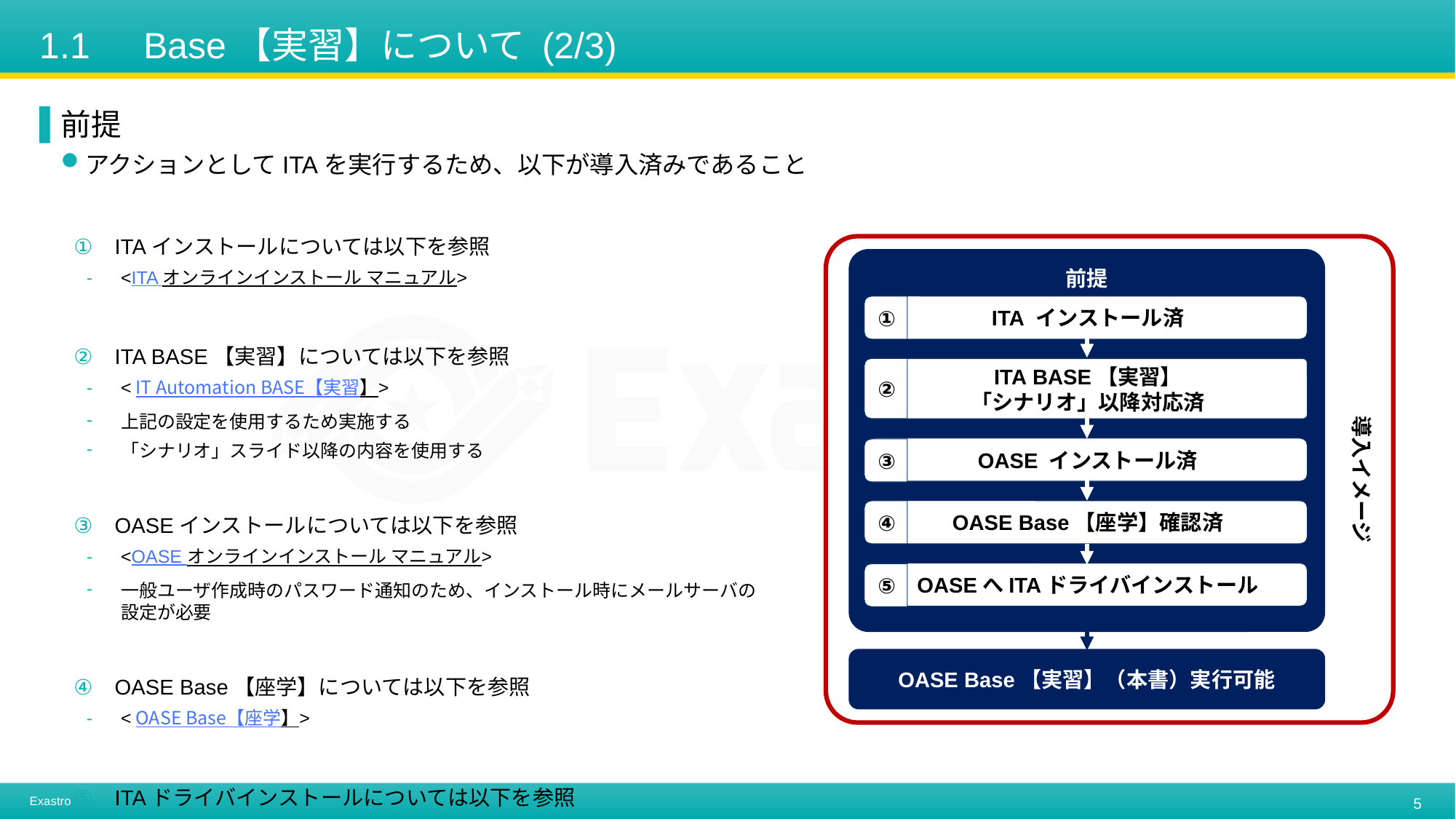

# 1.1　Base【実習】について (2/3)
前提
アクションとしてITAを実行するため、以下が導入済みであること

ITAインストールについては以下を参照
<ITA オンラインインストール マニュアル>

ITA BASE【実習】については以下を参照
<IT Automation BASE【実習】>
上記の設定を使用するため実施する
「シナリオ」スライド以降の内容を使用する

OASEインストールについては以下を参照
<OASE オンラインインストール マニュアル>
一般ユーザ作成時のパスワード通知のため、インストール時にメールサーバの
設定が必要

OASE Base【座学】については以下を参照
<OASE Base【座学】>

ITAドライバインストールについては以下を参照
< 環境構築マニュアル -ドライバインストール編->
※本書では「Exastro IT Automation」を「ITA」として記載します。
導入イメージ
前提
①
ITA インストール済
ITA BASE【実習】
「シナリオ」以降対応済
②
OASE インストール済
③
OASE Base【座学】確認済
④
OASEへITAドライバインストール
⑤
OASE Base【実習】（本書）実行可能